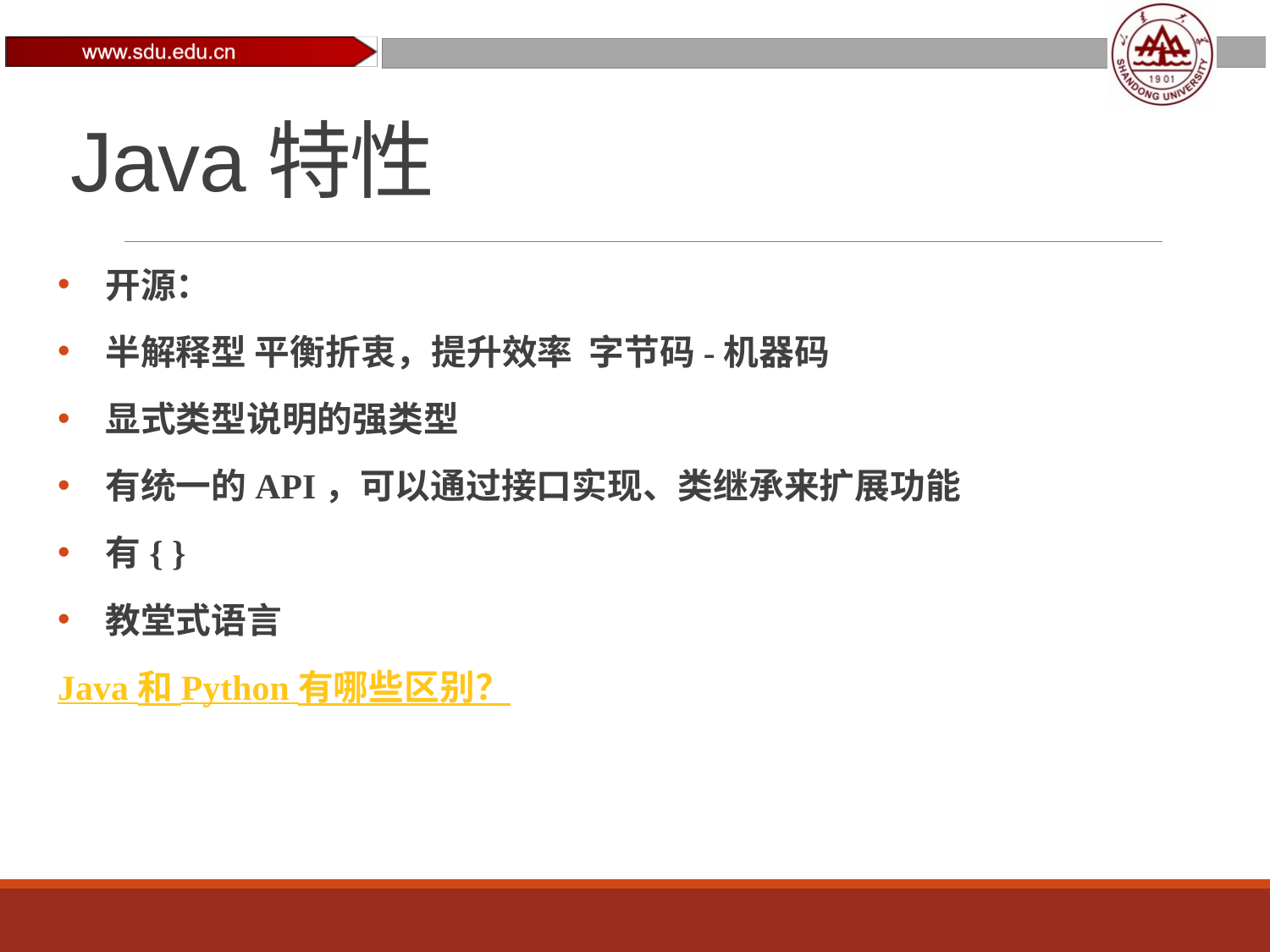

# Java特性
开源：
半解释型 平衡折衷，提升效率  字节码-机器码
显式类型说明的强类型
有统一的API，可以通过接口实现、类继承来扩展功能
有{ }
教堂式语言
Java 和 Python 有哪些区别？